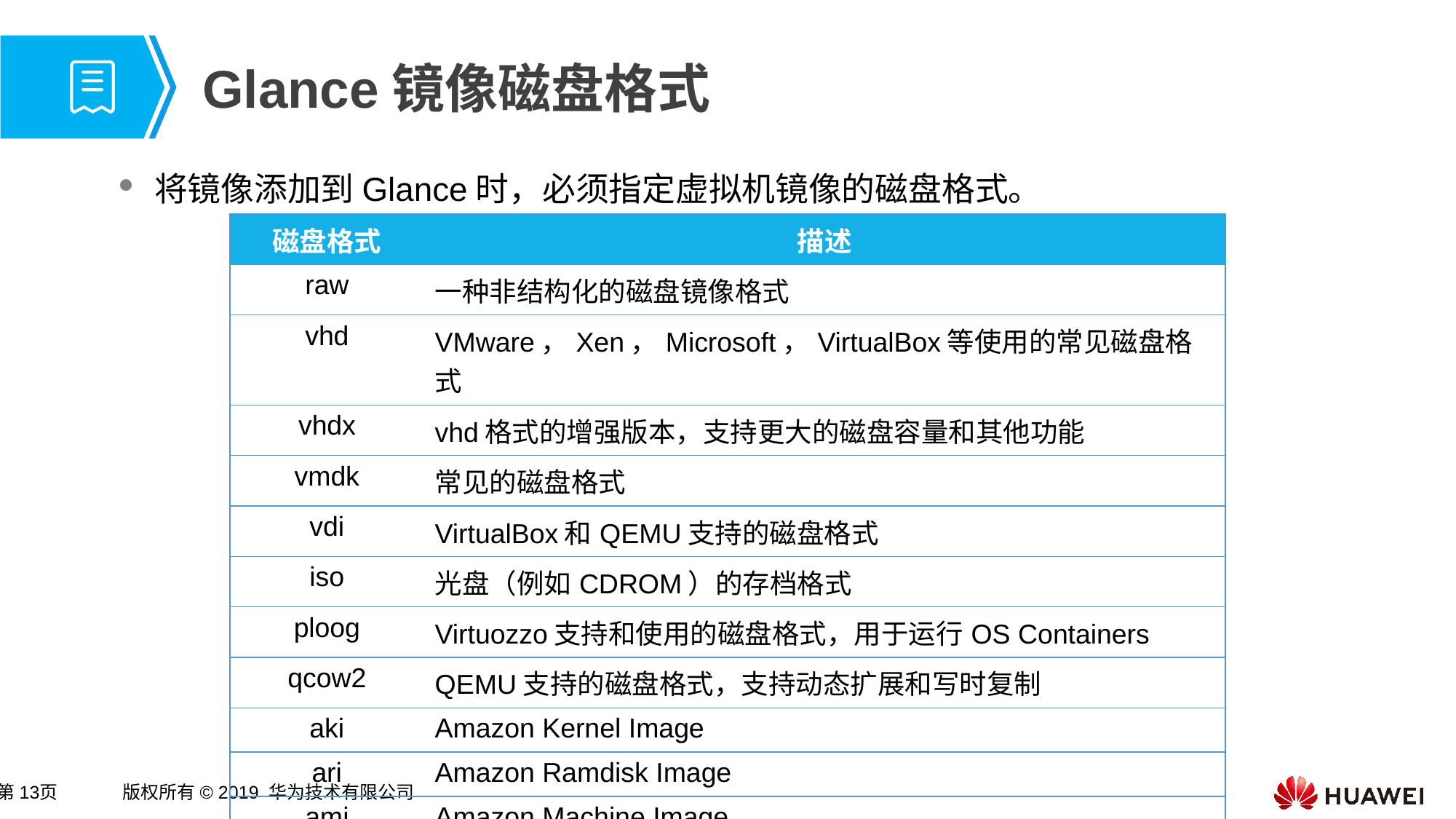

# Glance镜像磁盘格式
将镜像添加到Glance时，必须指定虚拟机镜像的磁盘格式。
| 磁盘格式 | 描述 |
| --- | --- |
| raw | 一种非结构化的磁盘镜像格式 |
| vhd | VMware，Xen，Microsoft，VirtualBox等使用的常见磁盘格式 |
| vhdx | vhd格式的增强版本，支持更大的磁盘容量和其他功能 |
| vmdk | 常见的磁盘格式 |
| vdi | VirtualBox和QEMU支持的磁盘格式 |
| iso | 光盘（例如CDROM）的存档格式 |
| ploog | Virtuozzo支持和使用的磁盘格式，用于运行OS Containers |
| qcow2 | QEMU支持的磁盘格式，支持动态扩展和写时复制 |
| aki | Amazon Kernel Image |
| ari | Amazon Ramdisk Image |
| ami | Amazon Machine Image |